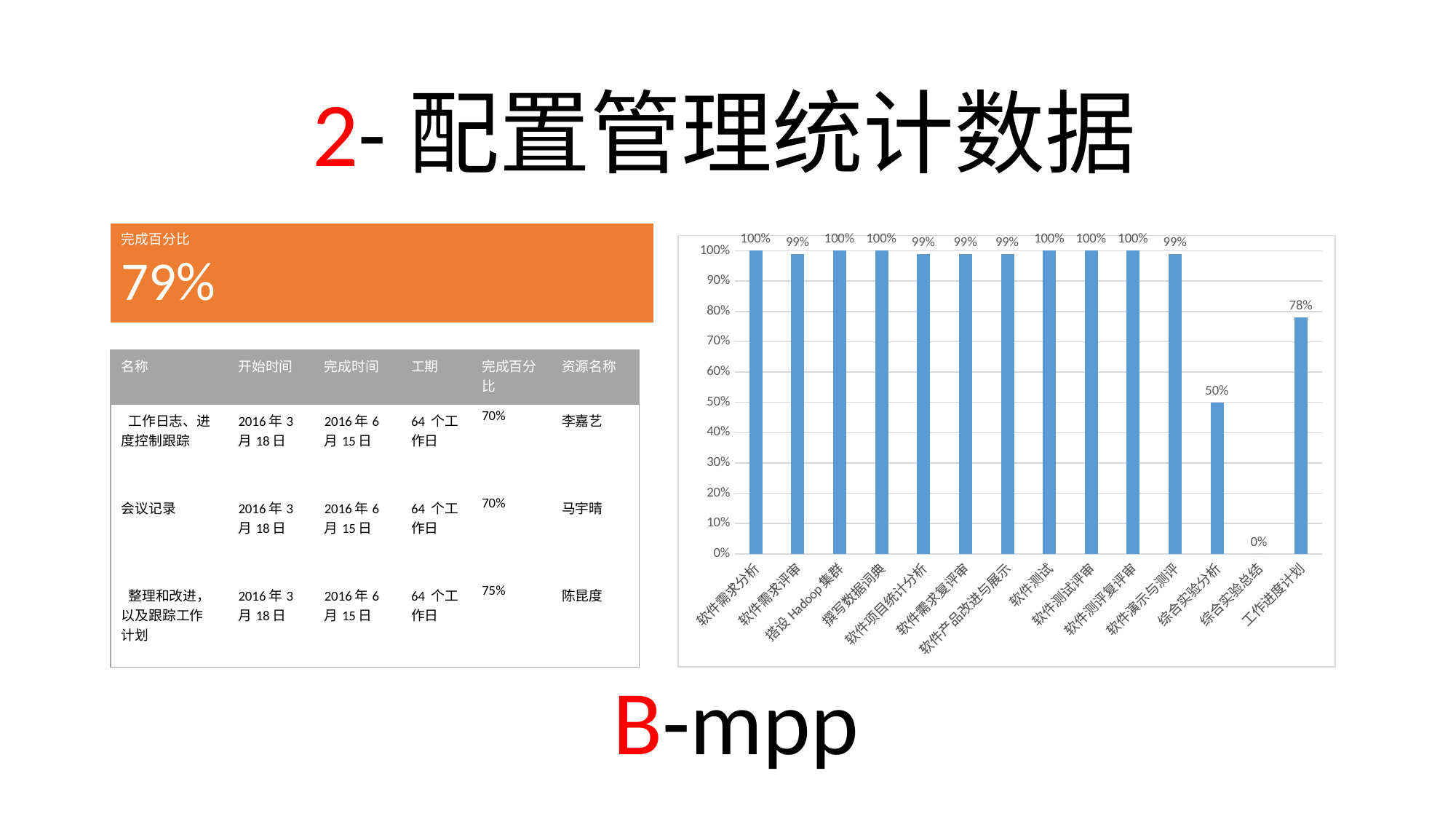

2-配置管理统计数据
| 完成百分比 |
| --- |
| 79% |

### Chart

| Category |  |
|---|---|
| 软件需求分析 | 100.0 |
| 软件需求评审 | 99.0 |
|  搭设Hadoop集群 | 100.0 |
| 撰写数据词典 | 100.0 |
| 软件项目统计分析 | 99.0 |
| 软件需求复评审 | 99.0 |
| 软件产品改进与展示 | 99.0 |
| 软件测试 | 100.0 |
| 软件测试评审 | 100.0 |
| 软件测评复评审 | 100.0 |
| 软件演示与测评 | 99.0 |
| 综合实验分析 | 50.0 |
| 综合实验总结 | 0.0 |
| 工作进度计划 | 78.0 |
| 名称 | 开始时间 | 完成时间 | 工期 | 完成百分比 | 资源名称 |
| --- | --- | --- | --- | --- | --- |
| 工作日志、进度控制跟踪 | 2016年3月18日 | 2016年6月15日 | 64 个工作日 | 70% | 李嘉艺 |
| 会议记录 | 2016年3月18日 | 2016年6月15日 | 64 个工作日 | 70% | 马宇晴 |
| 整理和改进，以及跟踪工作计划 | 2016年3月18日 | 2016年6月15日 | 64 个工作日 | 75% | 陈昆度 |
B-mpp